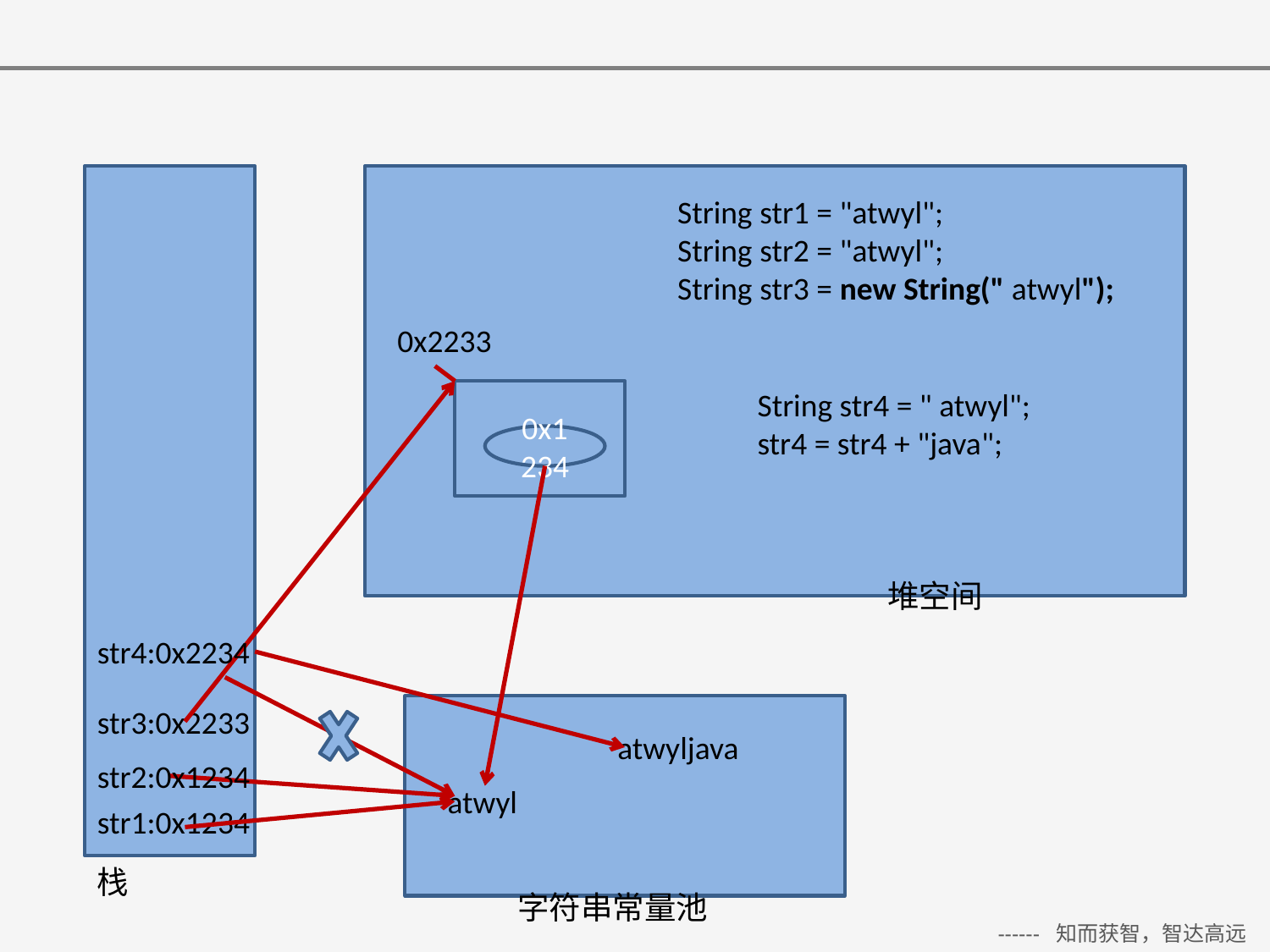

String str1 = "atwyl";
String str2 = "atwyl";
String str3 = new String(" atwyl");
0x2233
String str4 = " atwyl";
str4 = str4 + "java";

0x1234
堆空间
str4:0x2234
str3:0x2233

atwyljava
str2:0x1234
atwyl
str1:0x1234
栈
字符串常量池